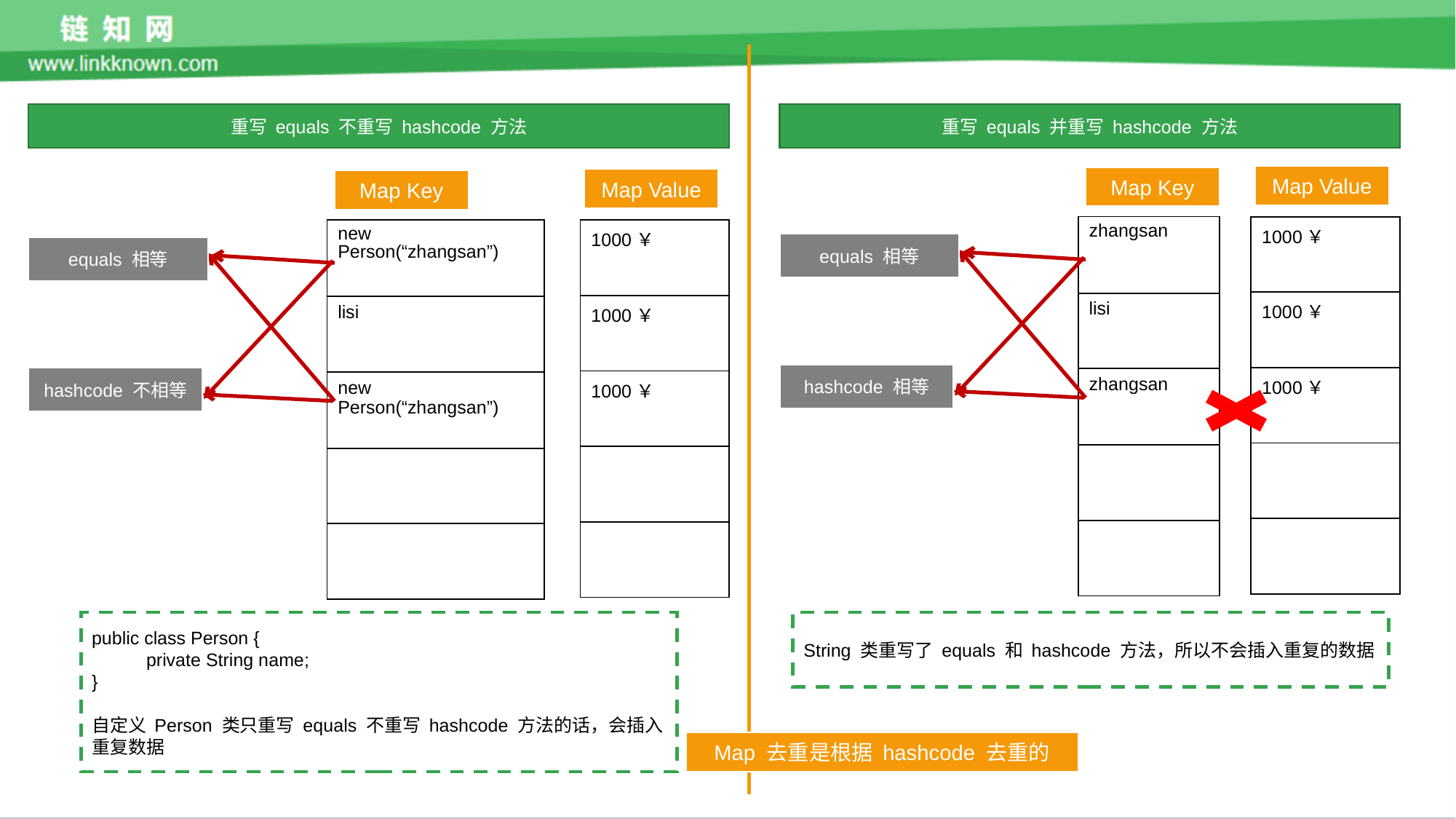

重写 equals 不重写 hashcode 方法
重写 equals 并重写 hashcode 方法
Map Value
Map Key
Map Value
Map Key
| zhangsan |
| --- |
| lisi |
| zhangsan |
|  |
|  |
| 1000￥ |
| --- |
| 1000￥ |
| 1000￥ |
|  |
|  |
| new Person(“zhangsan”) |
| --- |
| lisi |
| new Person(“zhangsan”) |
|  |
|  |
| 1000￥ |
| --- |
| 1000￥ |
| 1000￥ |
|  |
|  |
equals 相等
equals 相等
hashcode 相等
hashcode 不相等

public class Person {
private String name;
}

自定义 Person 类只重写 equals 不重写 hashcode 方法的话，会插入重复数据
String 类重写了 equals 和 hashcode 方法，所以不会插入重复的数据
Map 去重是根据 hashcode 去重的